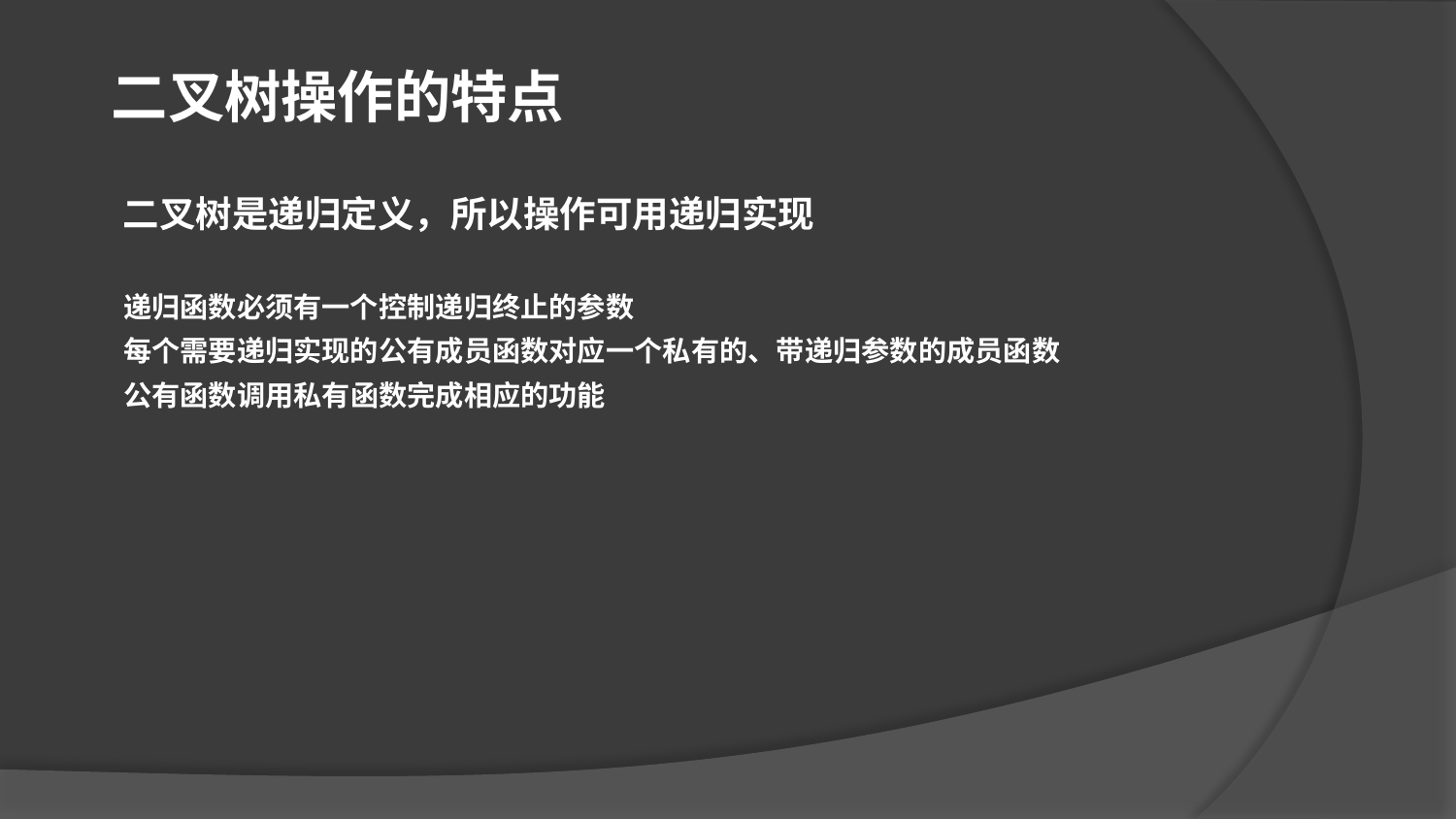

二叉树操作的特点
二叉树是递归定义，所以操作可用递归实现
递归函数必须有一个控制递归终止的参数
每个需要递归实现的公有成员函数对应一个私有的、带递归参数的成员函数
公有函数调用私有函数完成相应的功能